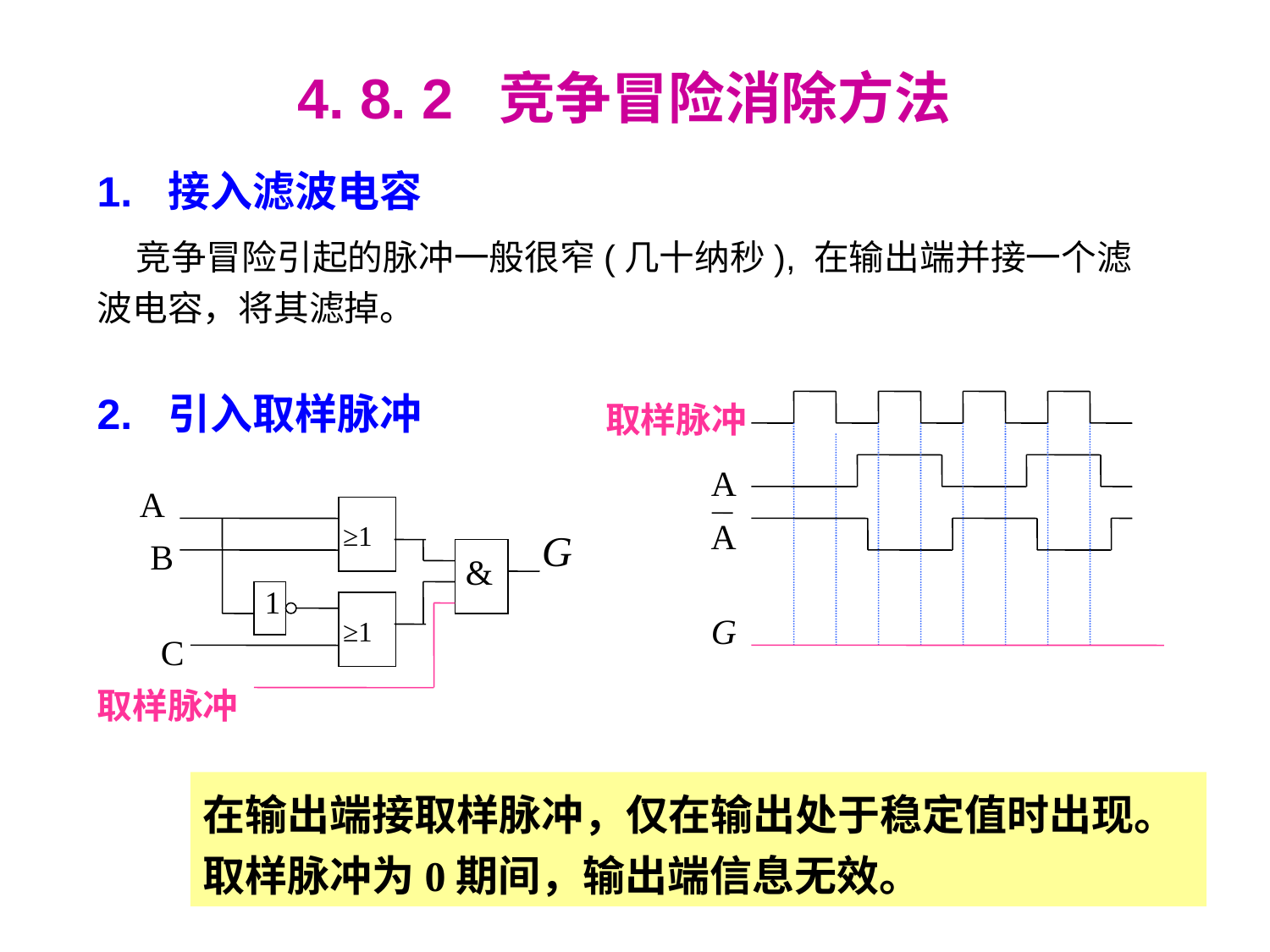

4. 8. 2  竞争冒险消除方法
1. 接入滤波电容
   竞争冒险引起的脉冲一般很窄(几十纳秒), 在输出端并接一个滤波电容，将其滤掉。
2. 引入取样脉冲
取样脉冲

A

A

G

A

≥1

G
B

&

1

≥1

C

取样脉冲

在输出端接取样脉冲，仅在输出处于稳定值时出现。取样脉冲为0期间，输出端信息无效。
80